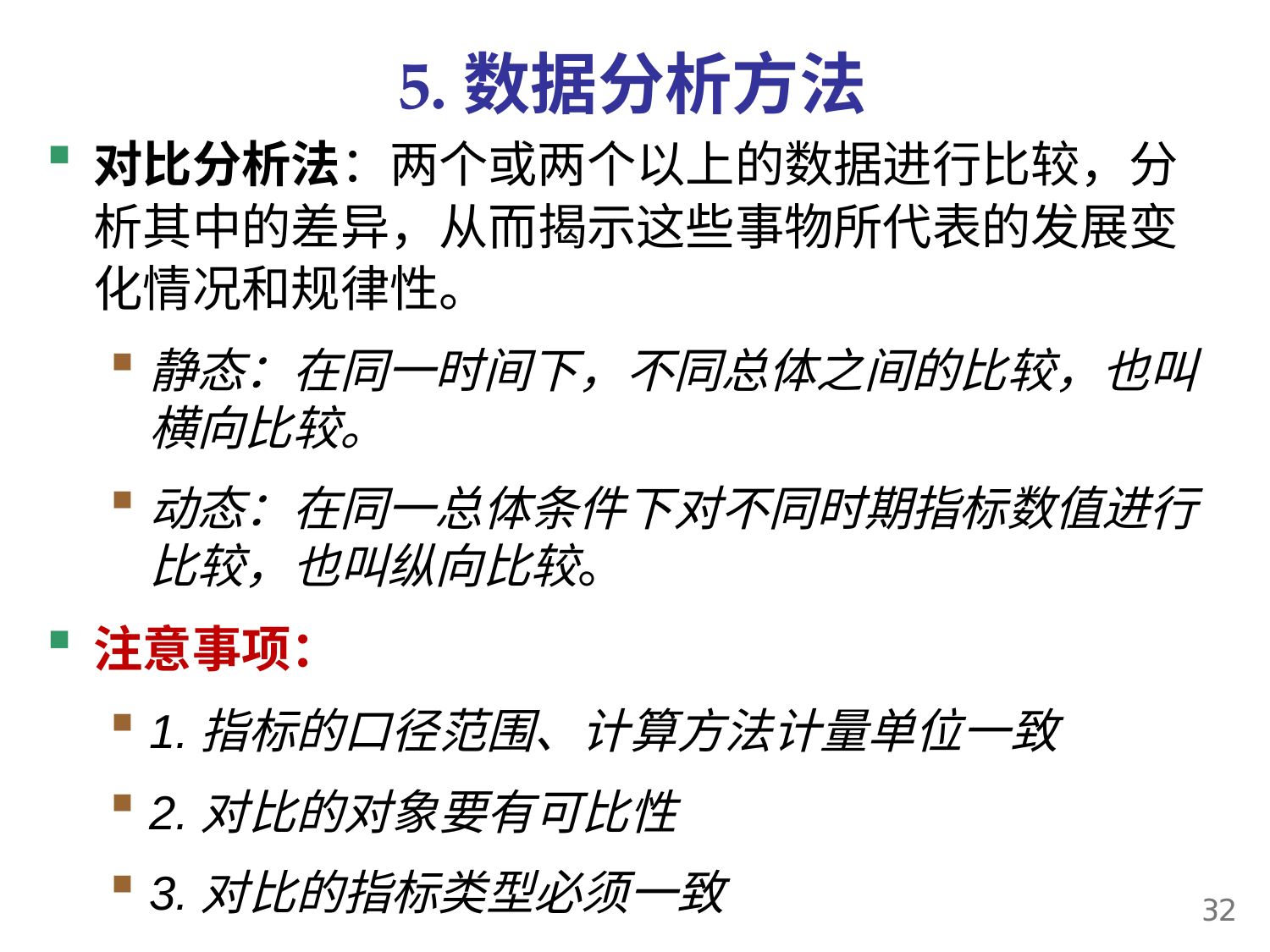

# 5.数据分析方法
对比分析法：两个或两个以上的数据进行比较，分析其中的差异，从而揭示这些事物所代表的发展变化情况和规律性。
静态：在同一时间下，不同总体之间的比较，也叫横向比较。
动态：在同一总体条件下对不同时期指标数值进行比较，也叫纵向比较。
注意事项：
1.指标的口径范围、计算方法计量单位一致
2.对比的对象要有可比性
3.对比的指标类型必须一致
32